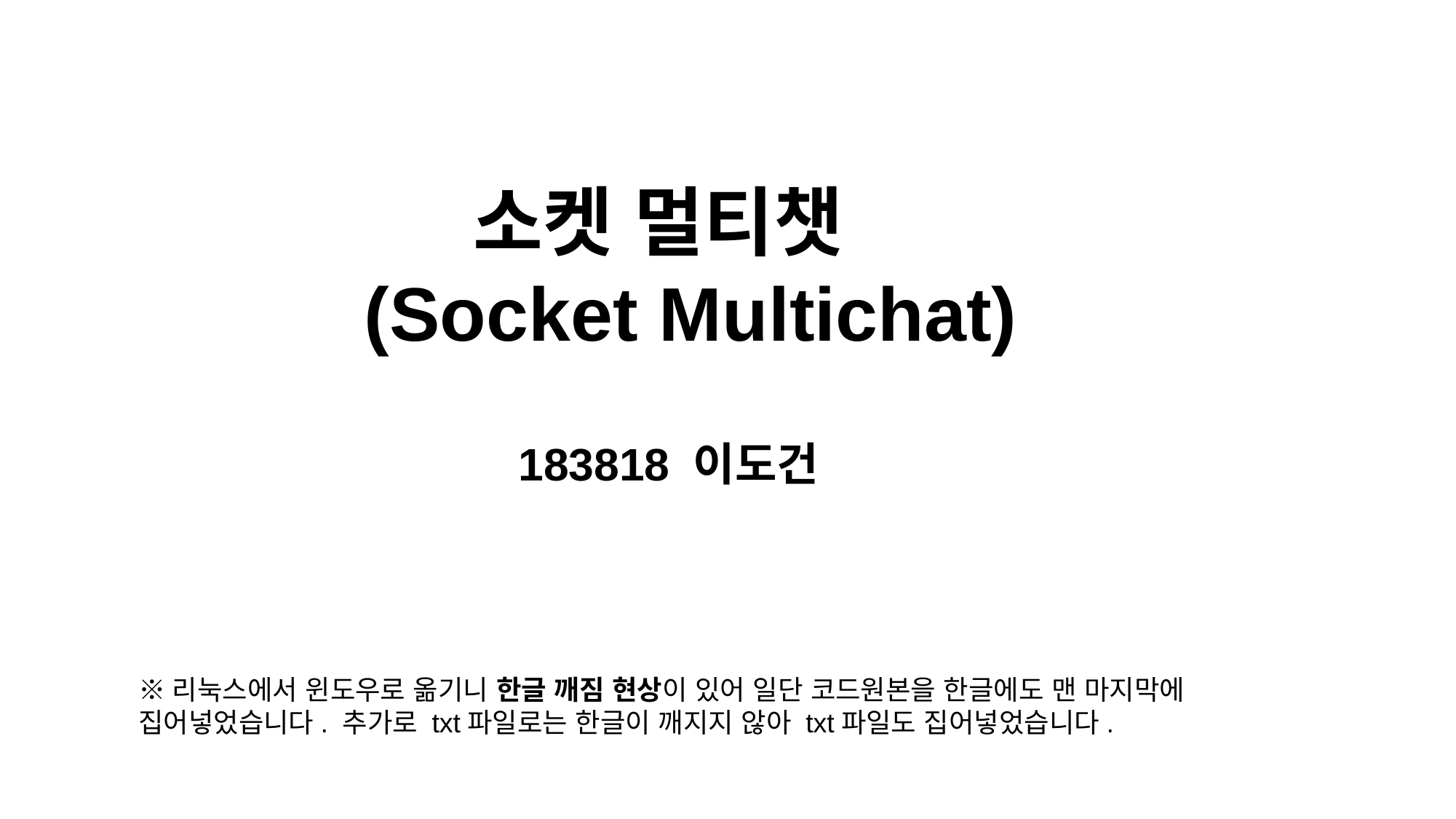

소켓 멀티챗
(Socket Multichat)
183818 이도건
※리눅스에서 윈도우로 옮기니 한글 깨짐 현상이 있어 일단 코드원본을 한글에도 맨 마지막에 집어넣었습니다. 추가로 txt파일로는 한글이 깨지지 않아 txt파일도 집어넣었습니다.